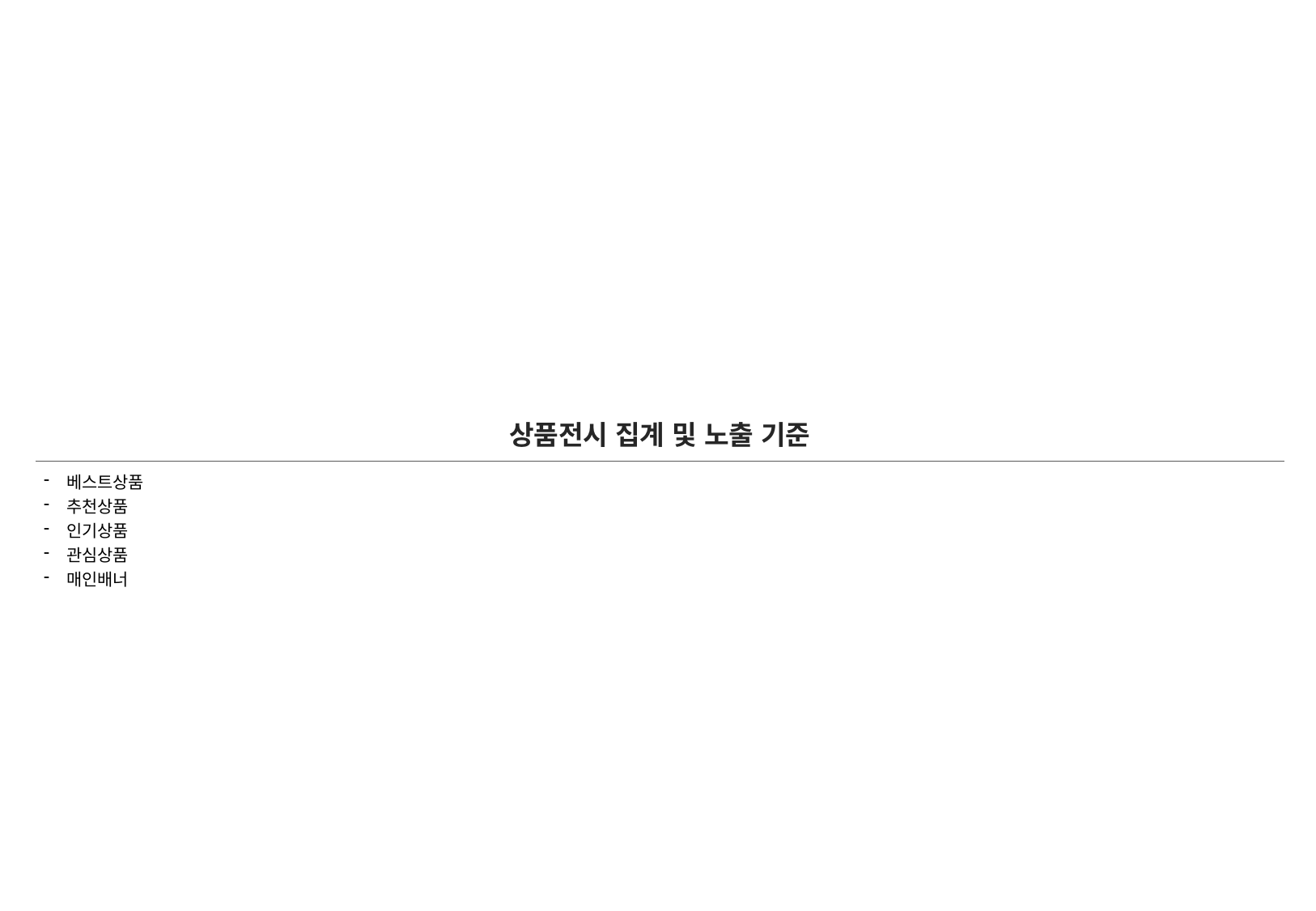

| 상품전시 집계 및 노출 기준 |
| --- |
| 베스트상품 추천상품 인기상품 관심상품 매인배너 |